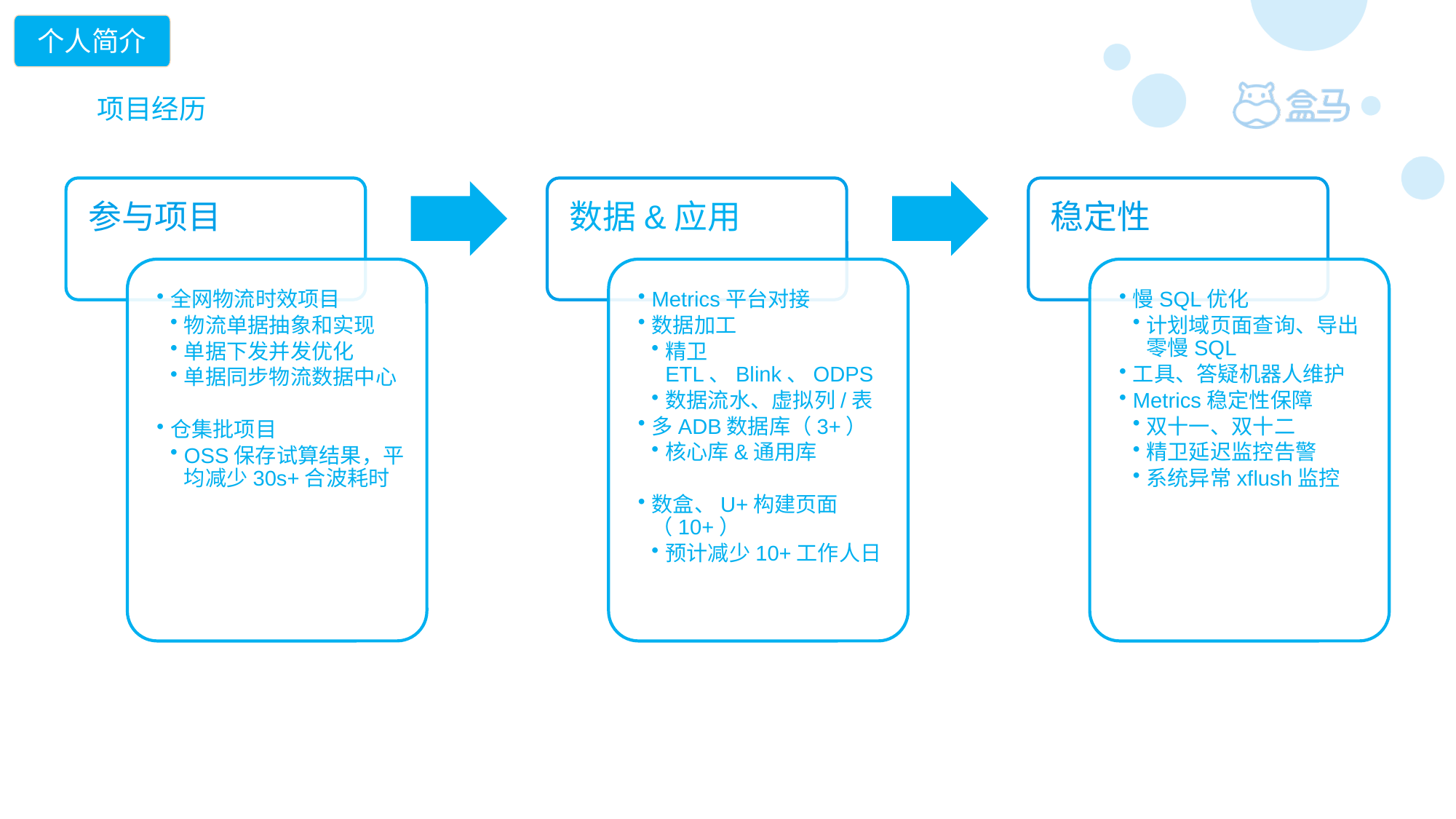

个人简介
项目经历
参与项目
全网物流时效项目
物流单据抽象和实现
单据下发并发优化
单据同步物流数据中心

仓集批项目
OSS保存试算结果，平均减少30s+合波耗时

数据&应用
Metrics平台对接
数据加工
精卫ETL、Blink、ODPS
数据流水、虚拟列/表
多ADB数据库（3+）
核心库&通用库

数盒、U+构建页面（10+）
预计减少10+工作人日

稳定性
慢SQL优化
计划域页面查询、导出零慢SQL
工具、答疑机器人维护
Metrics稳定性保障
双十一、双十二
精卫延迟监控告警
系统异常xflush监控